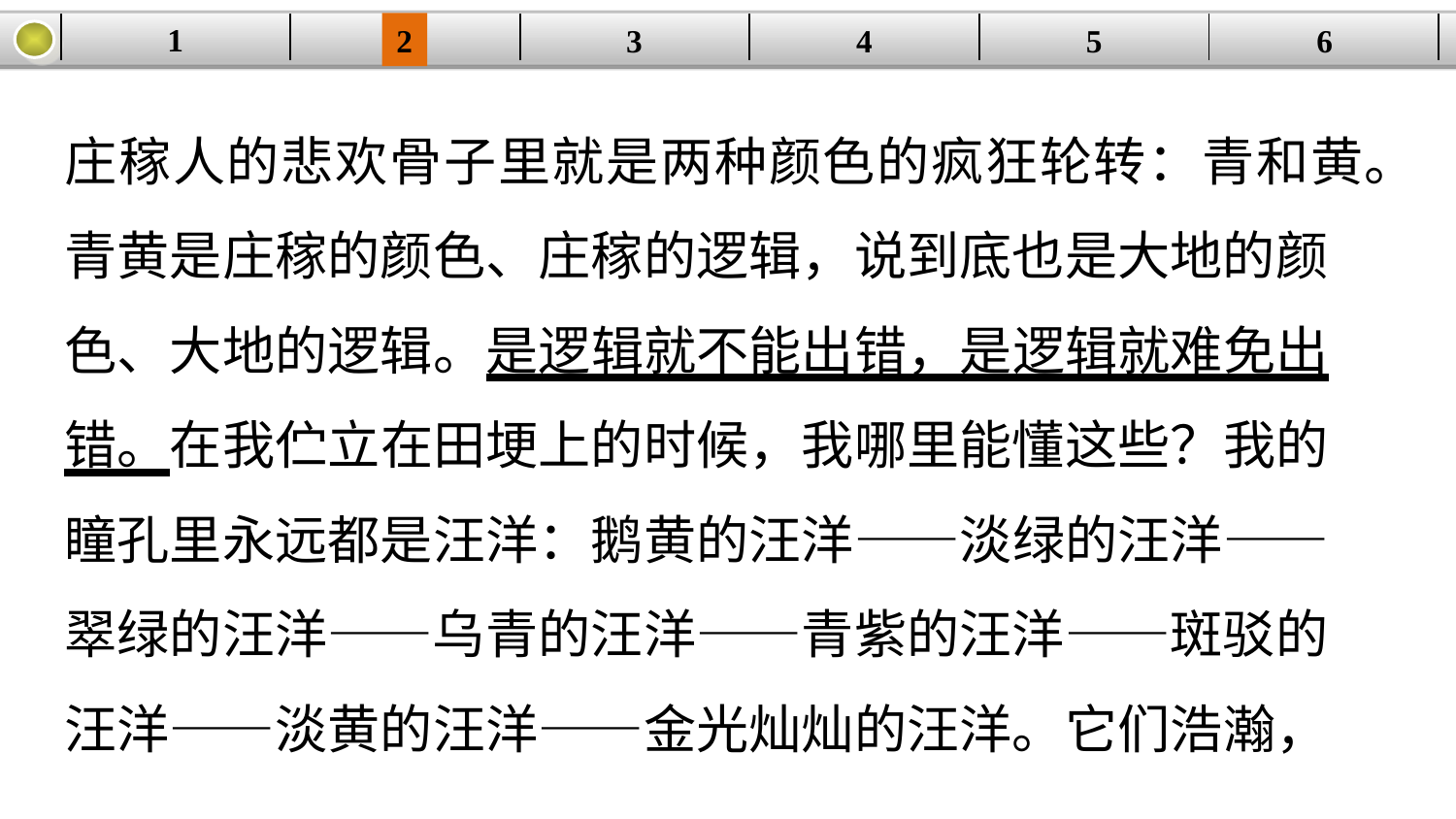

1
2
3
4
|  |  |  |  |  |  |
| --- | --- | --- | --- | --- | --- |
5
6

庄稼人的悲欢骨子里就是两种颜色的疯狂轮转：青和黄。
青黄是庄稼的颜色、庄稼的逻辑，说到底也是大地的颜色、大地的逻辑。是逻辑就不能出错，是逻辑就难免出错。在我伫立在田埂上的时候，我哪里能懂这些？我的瞳孔里永远都是汪洋：鹅黄的汪洋——淡绿的汪洋——翠绿的汪洋——乌青的汪洋——青紫的汪洋——斑驳的汪洋——淡黄的汪洋——金光灿灿的汪洋。它们浩瀚，